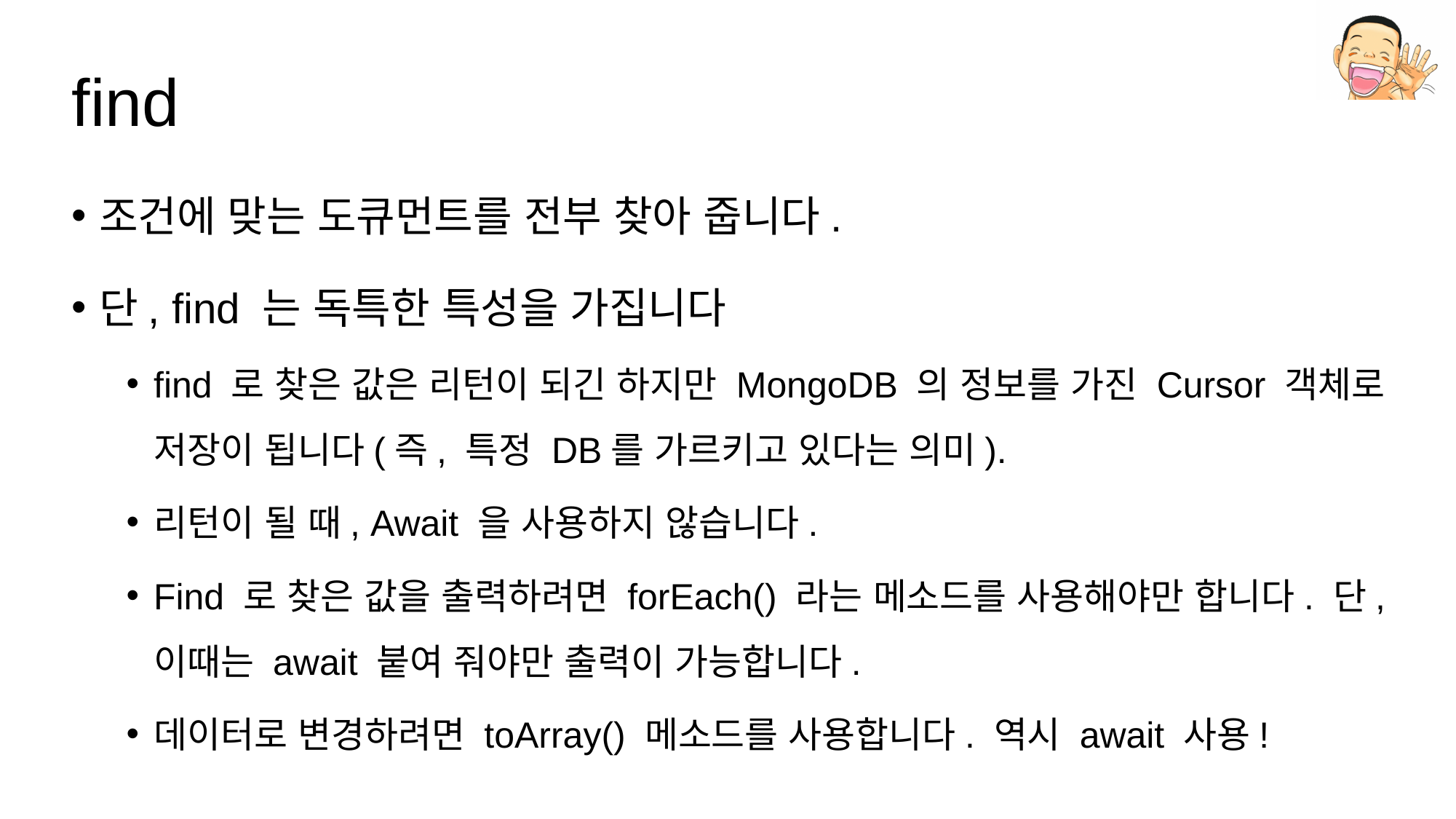

# find
조건에 맞는 도큐먼트를 전부 찾아 줍니다.
단, find 는 독특한 특성을 가집니다
find 로 찾은 값은 리턴이 되긴 하지만 MongoDB 의 정보를 가진 Cursor 객체로 저장이 됩니다(즉, 특정 DB를 가르키고 있다는 의미).
리턴이 될 때, Await 을 사용하지 않습니다.
Find 로 찾은 값을 출력하려면 forEach() 라는 메소드를 사용해야만 합니다. 단, 이때는 await 붙여 줘야만 출력이 가능합니다.
데이터로 변경하려면 toArray() 메소드를 사용합니다. 역시 await 사용!